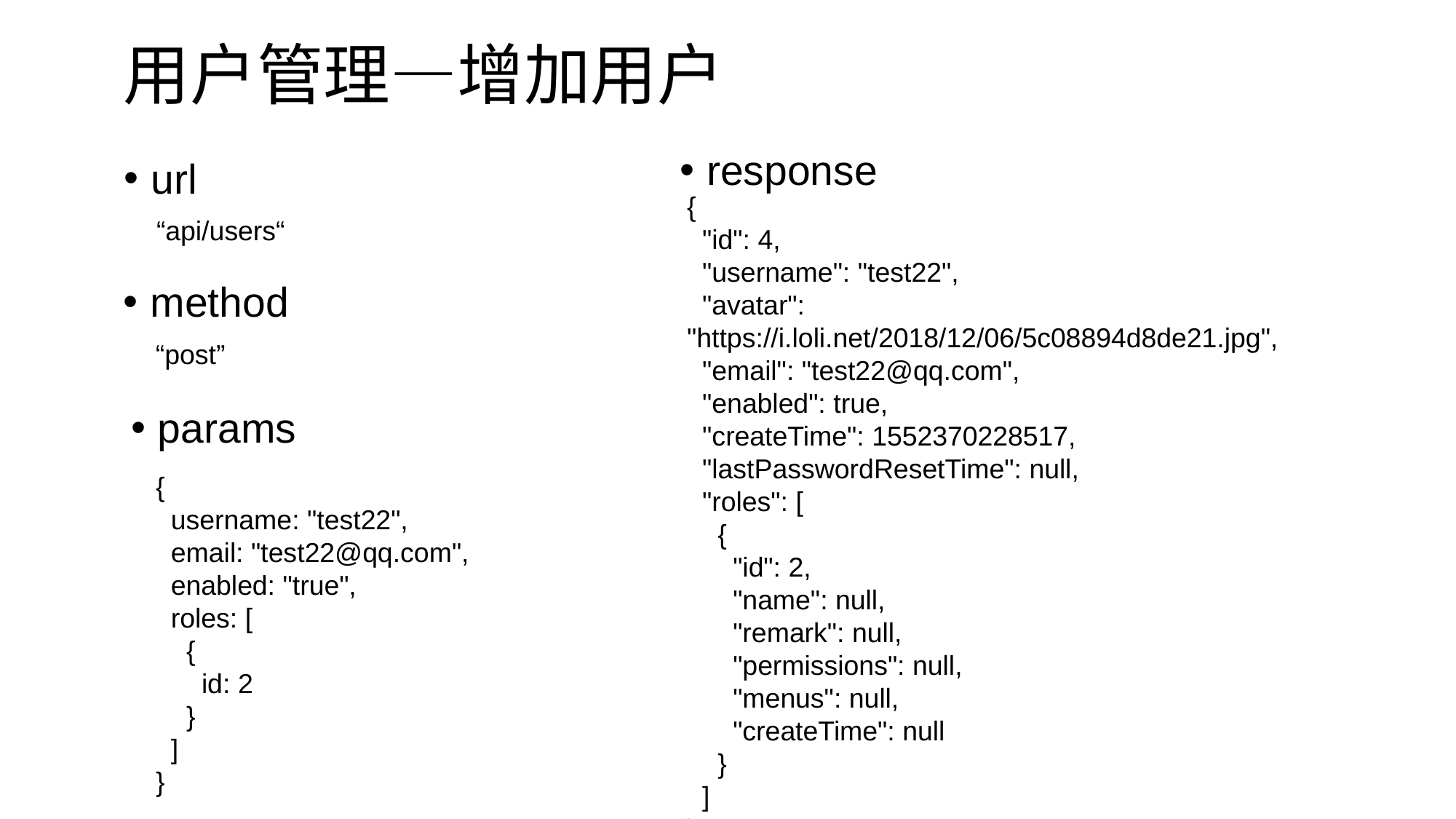

# 用户管理—增加用户
response
url
{
  "id": 4,
  "username": "test22",
  "avatar": "https://i.loli.net/2018/12/06/5c08894d8de21.jpg",
  "email": "test22@qq.com",
  "enabled": true,
  "createTime": 1552370228517,
  "lastPasswordResetTime": null,
  "roles": [
    {
      "id": 2,
      "name": null,
      "remark": null,
      "permissions": null,
      "menus": null,
      "createTime": null
    }
  ]
}
“api/users“
method
“post”
params
{
  username: "test22",
  email: "test22@qq.com",
  enabled: "true",
  roles: [
    {
      id: 2
    }
  ]
}